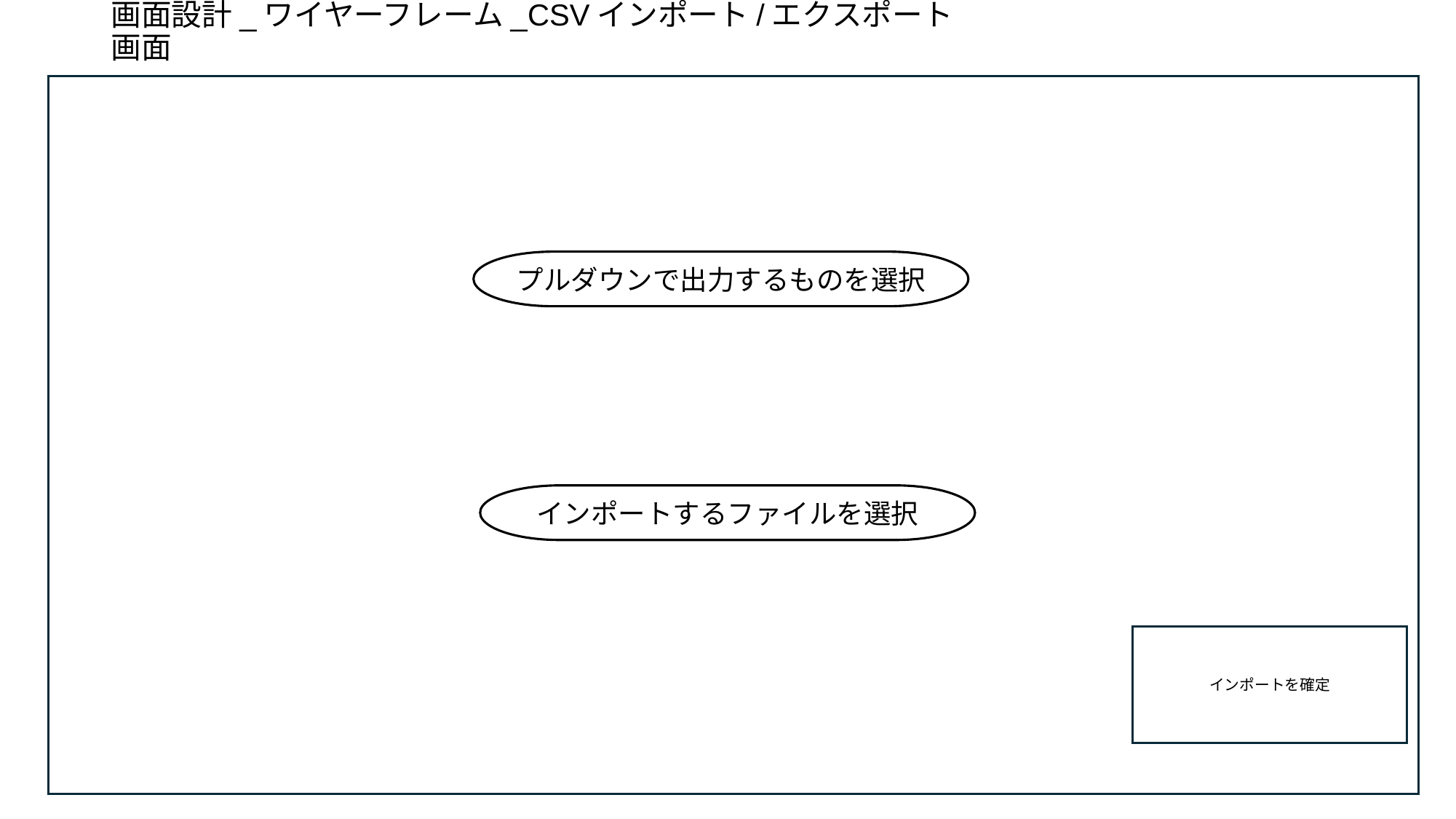

# 画面設計_ワイヤーフレーム_CSVインポート/エクスポート画面

プルダウンで出力するものを選択
インポートするファイルを選択
インポートを確定